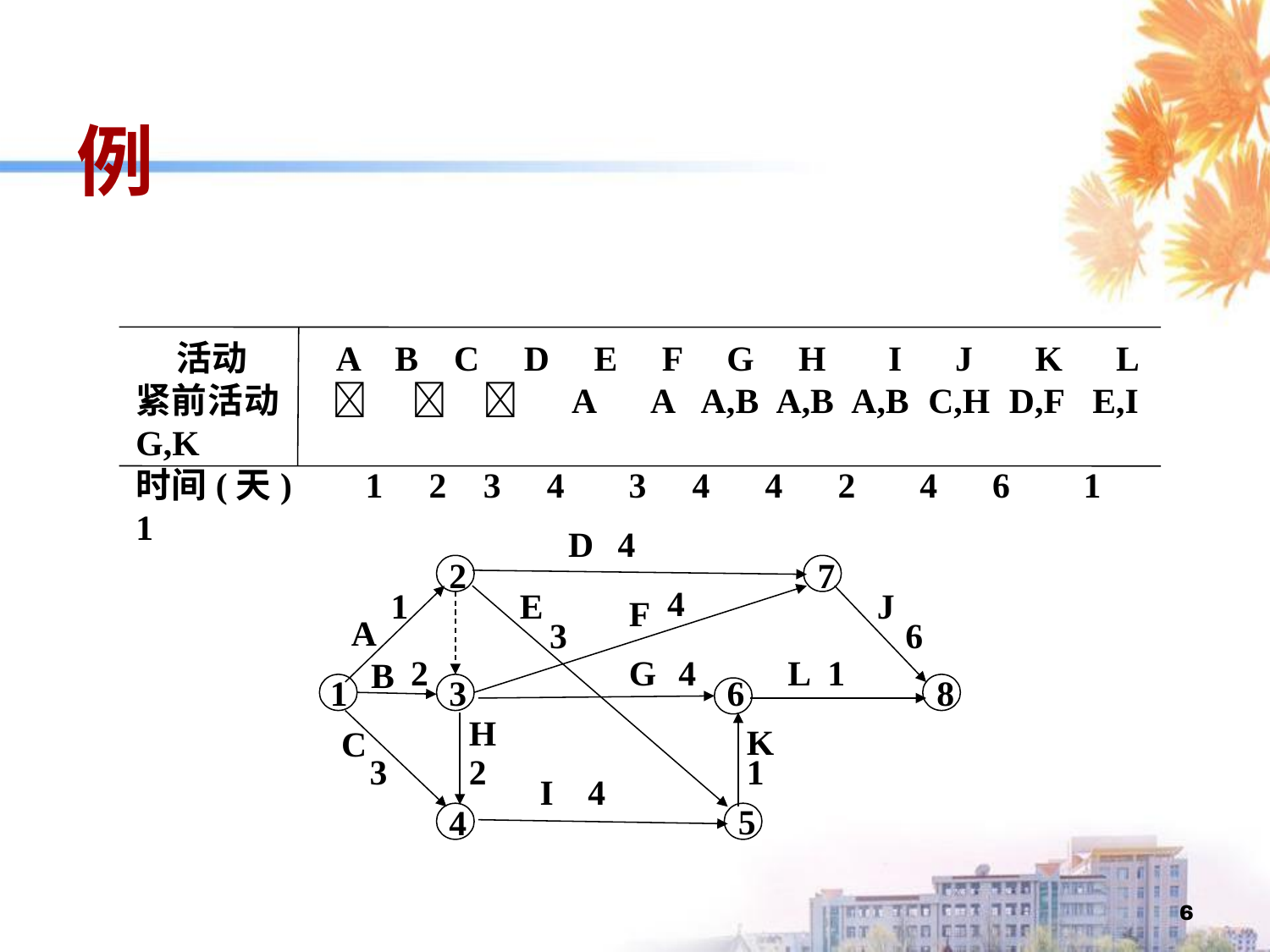

# 例
    活动          A    B    C     D     E     F     G     H       I      J       K      L
紧前活动      −     −    −     A      A   A,B  A,B  A,B  C,H  D,F   E,I   G,K
时间(天)        1     2    3     4       3     4      4      2       4      6        1       1
D
4
2
7

4
1
E
J
F
A
3
6
2
G
4
L
1
B
1
3
6
8

H
K
C
3
2
1
I
4
5
4

6